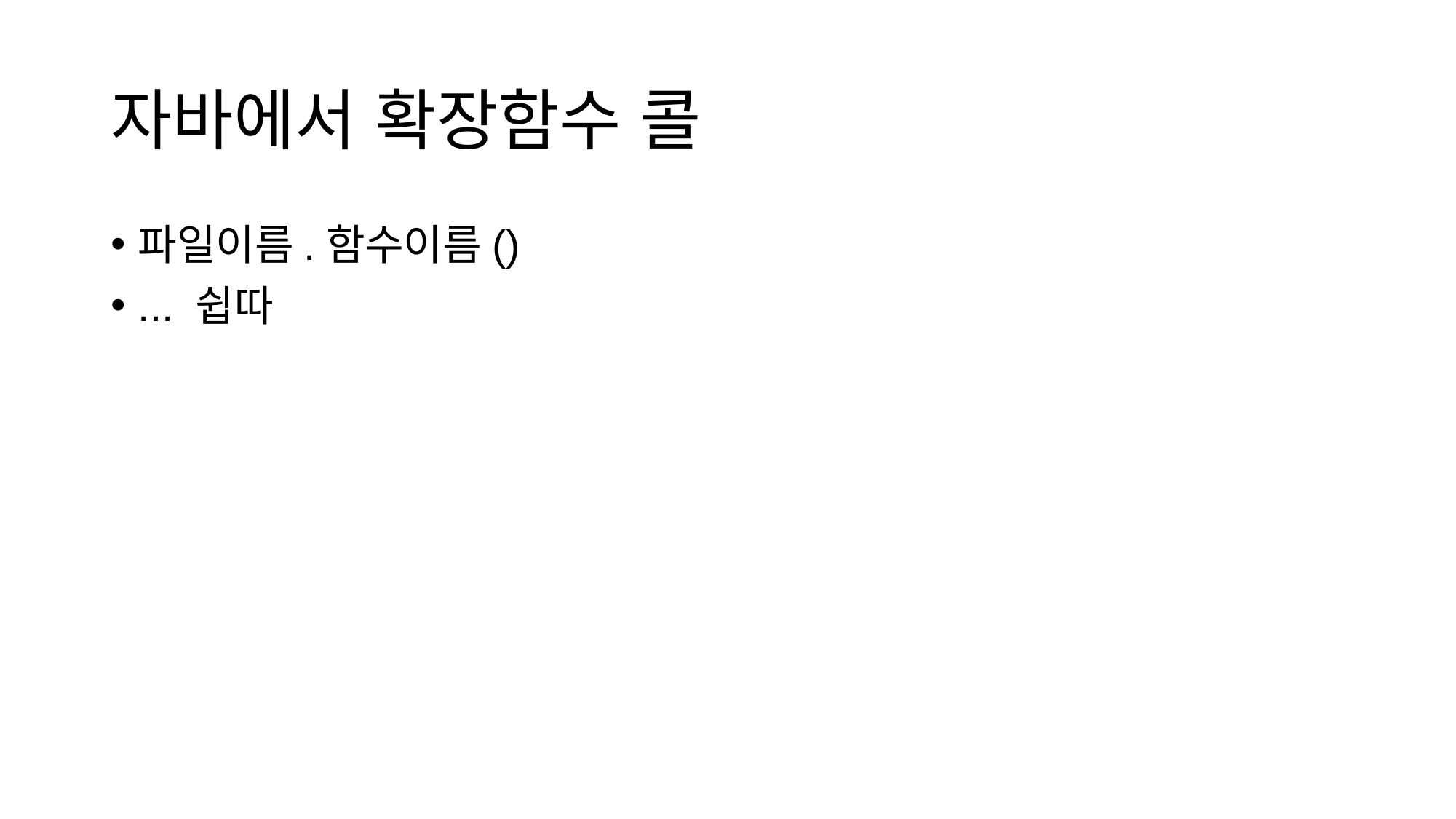

# 자바에서 확장함수 콜
파일이름.함수이름()
... 쉽따